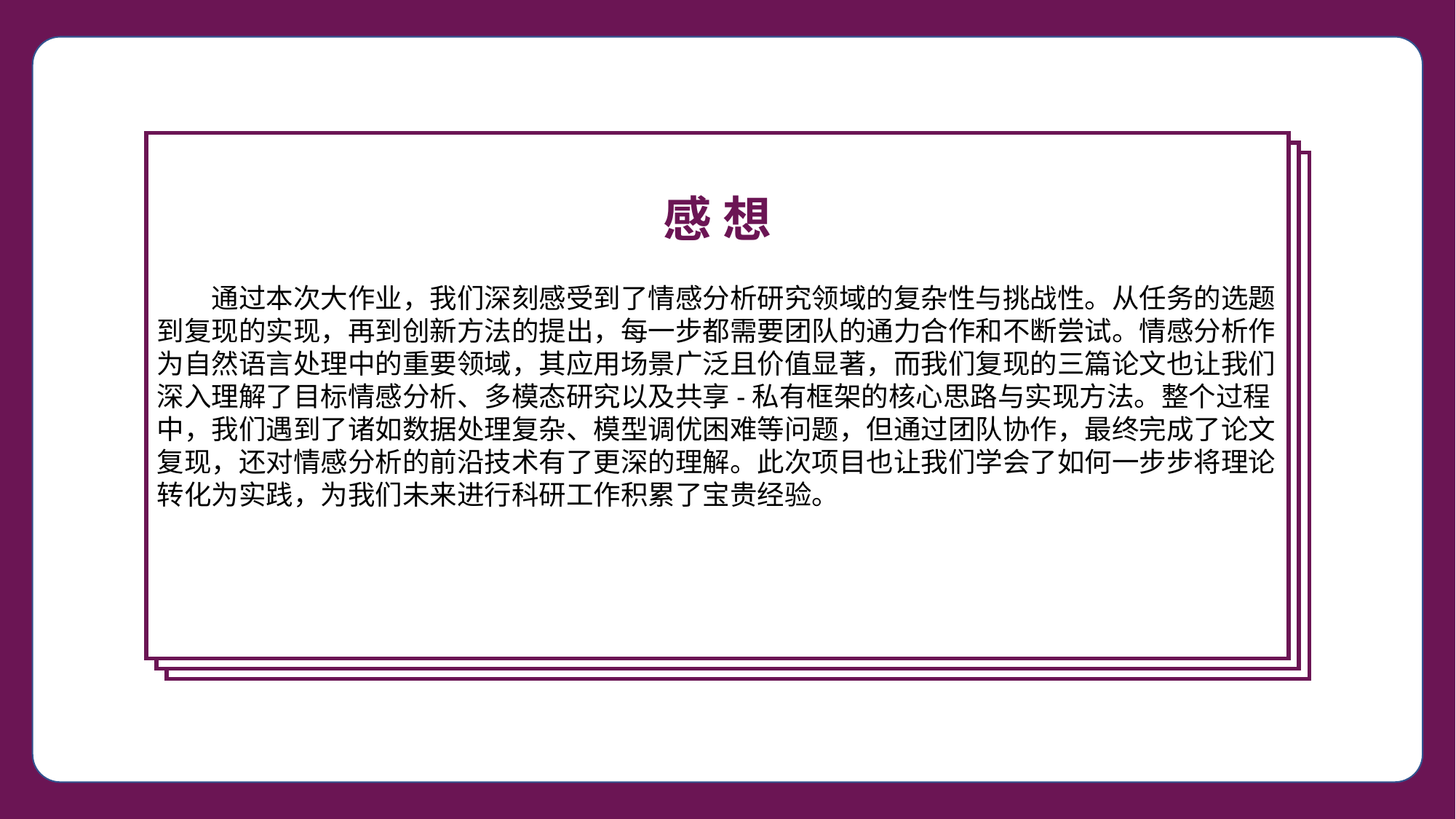

通过本次大作业，我们深刻感受到了情感分析研究领域的复杂性与挑战性。从任务的选题到复现的实现，再到创新方法的提出，每一步都需要团队的通力合作和不断尝试。情感分析作为自然语言处理中的重要领域，其应用场景广泛且价值显著，而我们复现的三篇论文也让我们深入理解了目标情感分析、多模态研究以及共享-私有框架的核心思路与实现方法。整个过程中，我们遇到了诸如数据处理复杂、模型调优困难等问题，但通过团队协作，最终完成了论文复现，还对情感分析的前沿技术有了更深的理解。此次项目也让我们学会了如何一步步将理论转化为实践，为我们未来进行科研工作积累了宝贵经验。

感 想